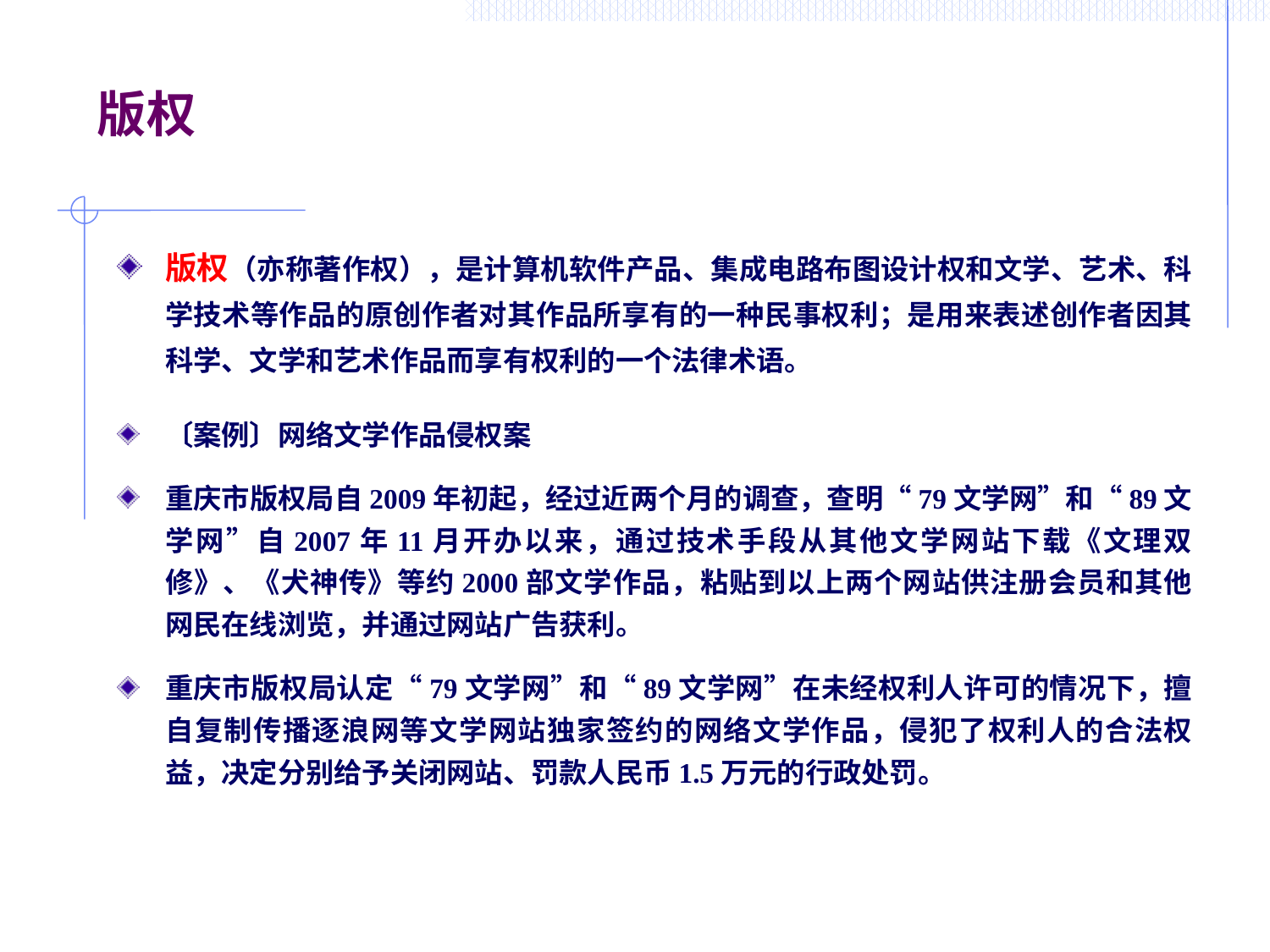

# 版权
版权（亦称著作权），是计算机软件产品、集成电路布图设计权和文学、艺术、科学技术等作品的原创作者对其作品所享有的一种民事权利；是用来表述创作者因其科学、文学和艺术作品而享有权利的一个法律术语。
〔案例〕网络文学作品侵权案
重庆市版权局自2009年初起，经过近两个月的调查，查明“79文学网”和“89文学网”自2007年11月开办以来，通过技术手段从其他文学网站下载《文理双修》、《犬神传》等约2000部文学作品，粘贴到以上两个网站供注册会员和其他网民在线浏览，并通过网站广告获利。
重庆市版权局认定“79文学网”和“89文学网”在未经权利人许可的情况下，擅自复制传播逐浪网等文学网站独家签约的网络文学作品，侵犯了权利人的合法权益，决定分别给予关闭网站、罚款人民币1.5万元的行政处罚。